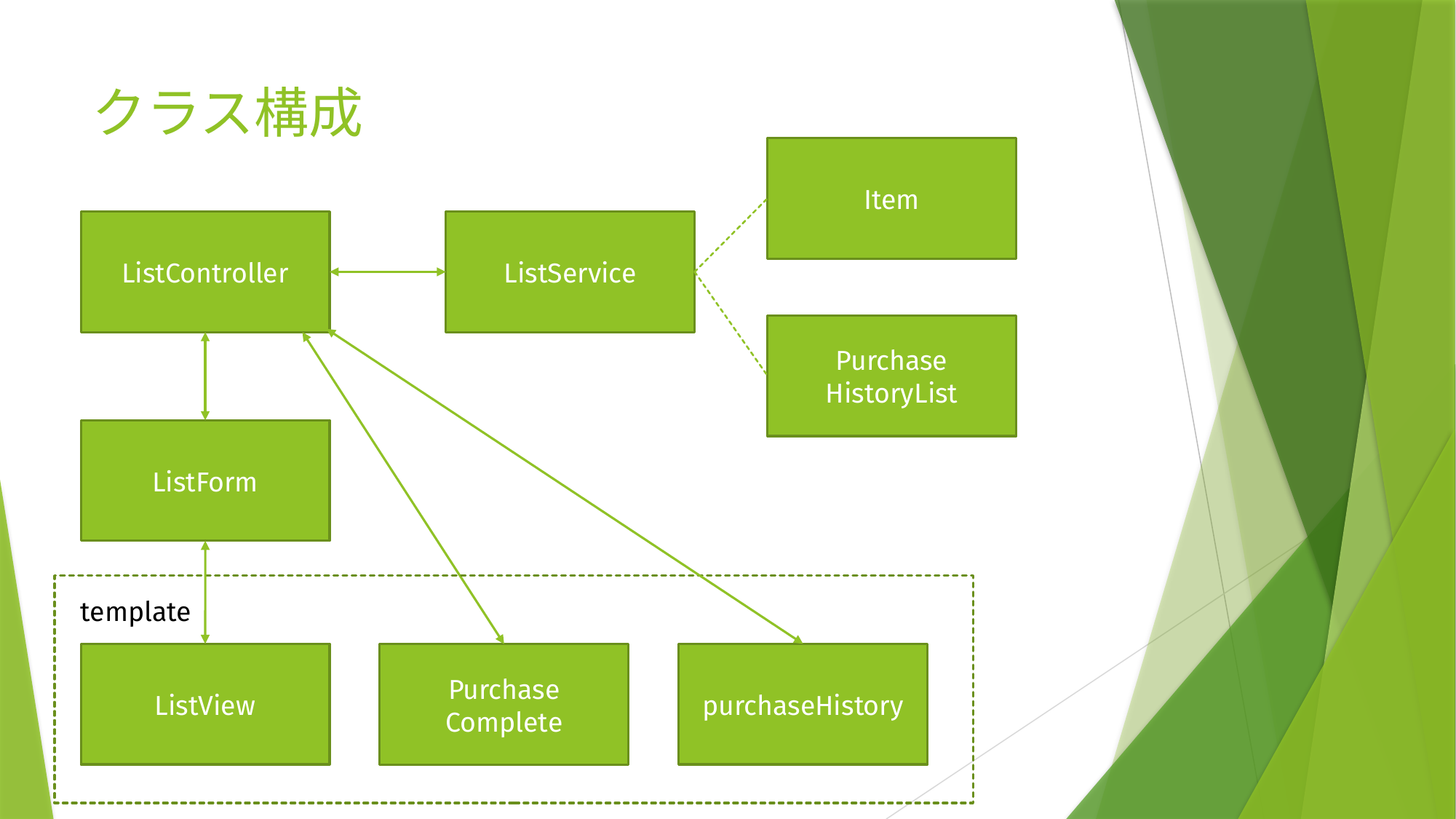

# クラス構成
Item
ListController
ListService
Purchase
HistoryList
ListForm

template
ListView
purchaseHistory
Purchase
Complete